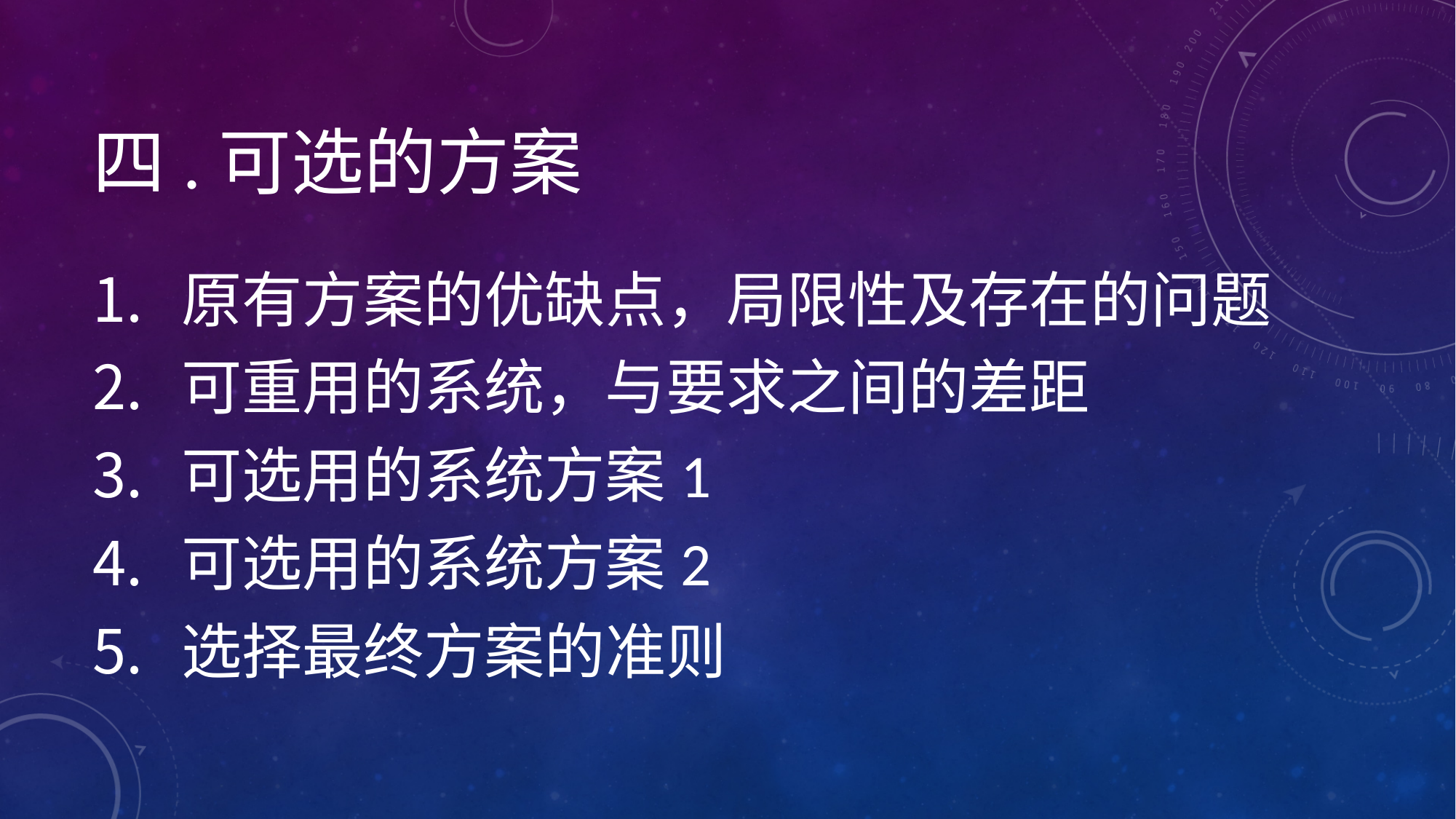

# 四.可选的方案
原有方案的优缺点，局限性及存在的问题
可重用的系统，与要求之间的差距
可选用的系统方案1
可选用的系统方案2
选择最终方案的准则